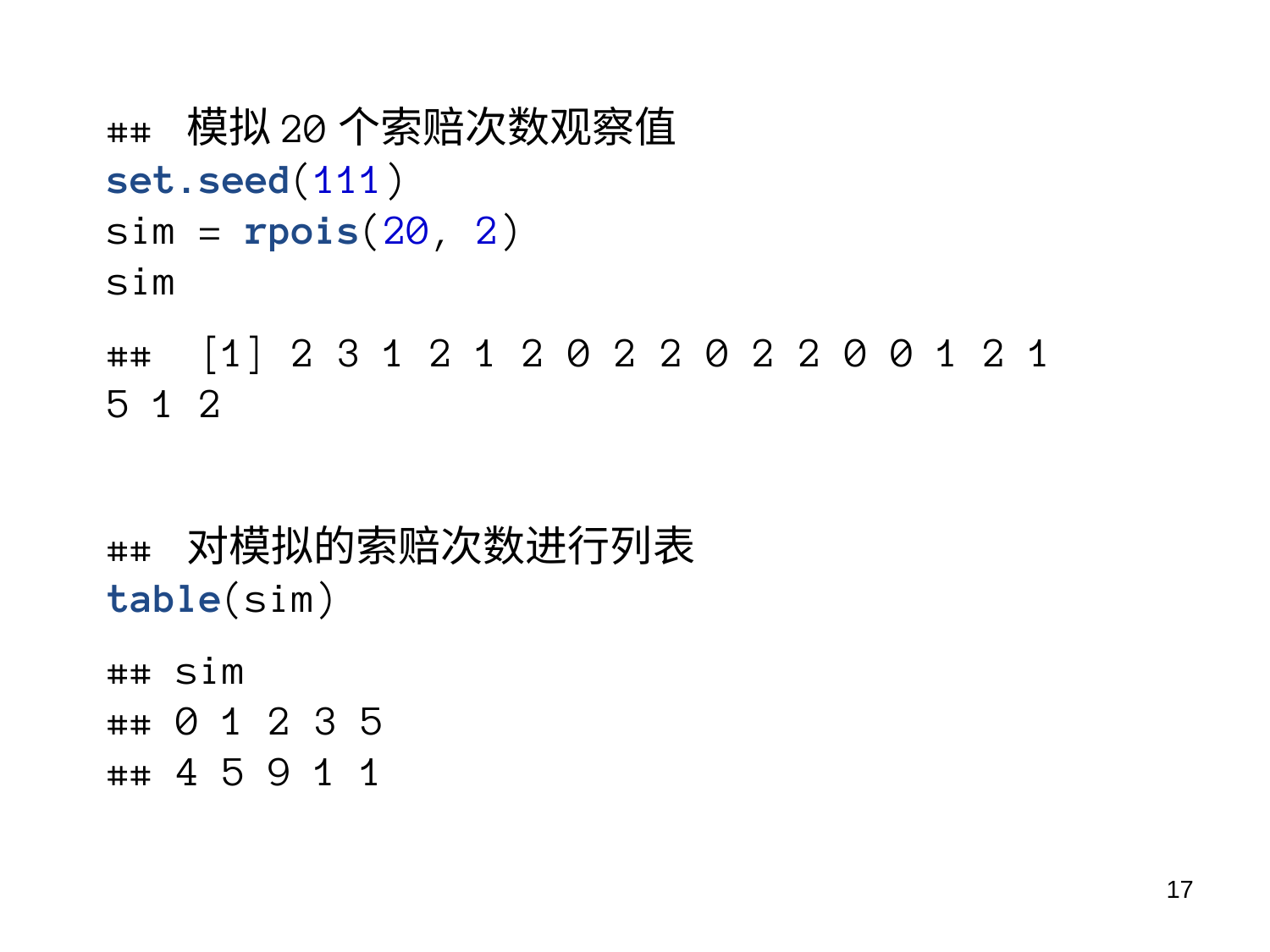

## 模拟20个索赔次数观察值 set.seed(111) sim = rpois(20, 2) sim
##  [1] 2 3 1 2 1 2 0 2 2 0 2 2 0 0 1 2 1 5 1 2

## 对模拟的索赔次数进行列表 table(sim)
## sim ## 0 1 2 3 5 ## 4 5 9 1 1
17